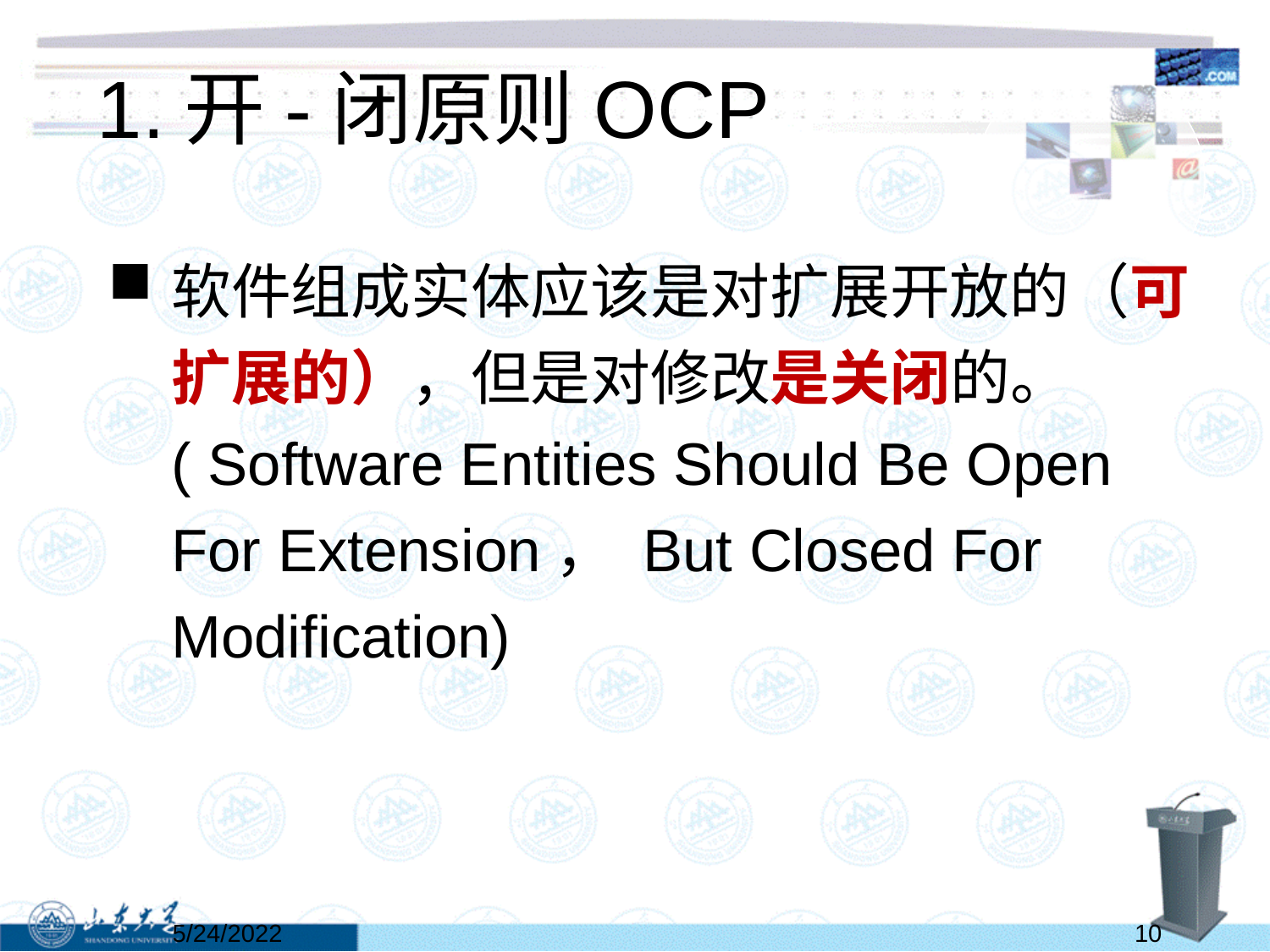

# 1.开-闭原则OCP
软件组成实体应该是对扩展开放的（可扩展的），但是对修改是关闭的。( Software Entities Should Be Open For Extension， But Closed For Modification)
5/24/2022
10